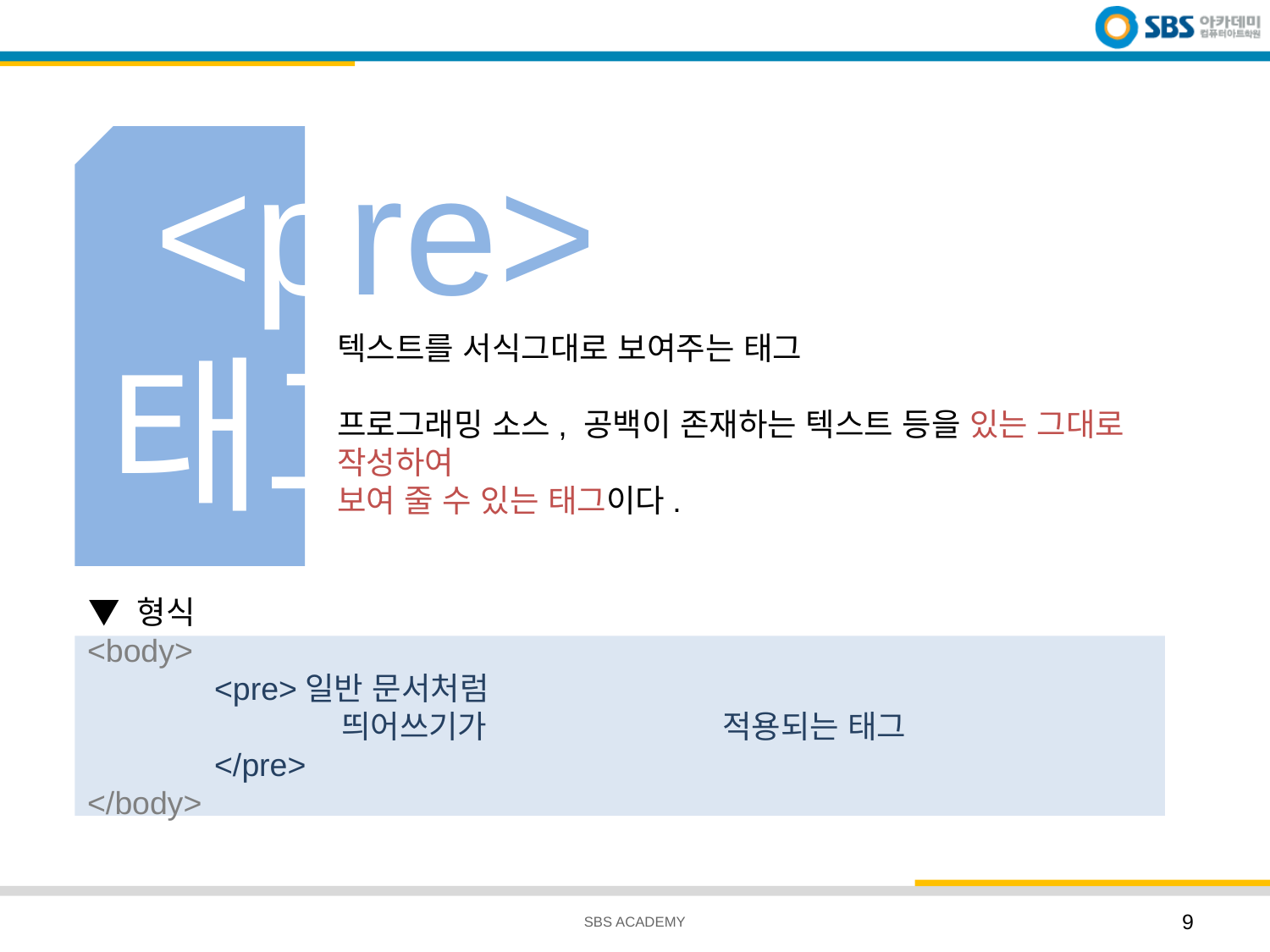

# <pre> 태그
텍스트를 서식그대로 보여주는 태그

프로그래밍 소스, 공백이 존재하는 텍스트 등을 있는 그대로 작성하여
보여 줄 수 있는 태그이다.
▼ 형식
<body>
	<pre>일반 문서처럼
		띄어쓰기가 		적용되는 태그
	</pre>
</body>
SBS ACADEMY
9